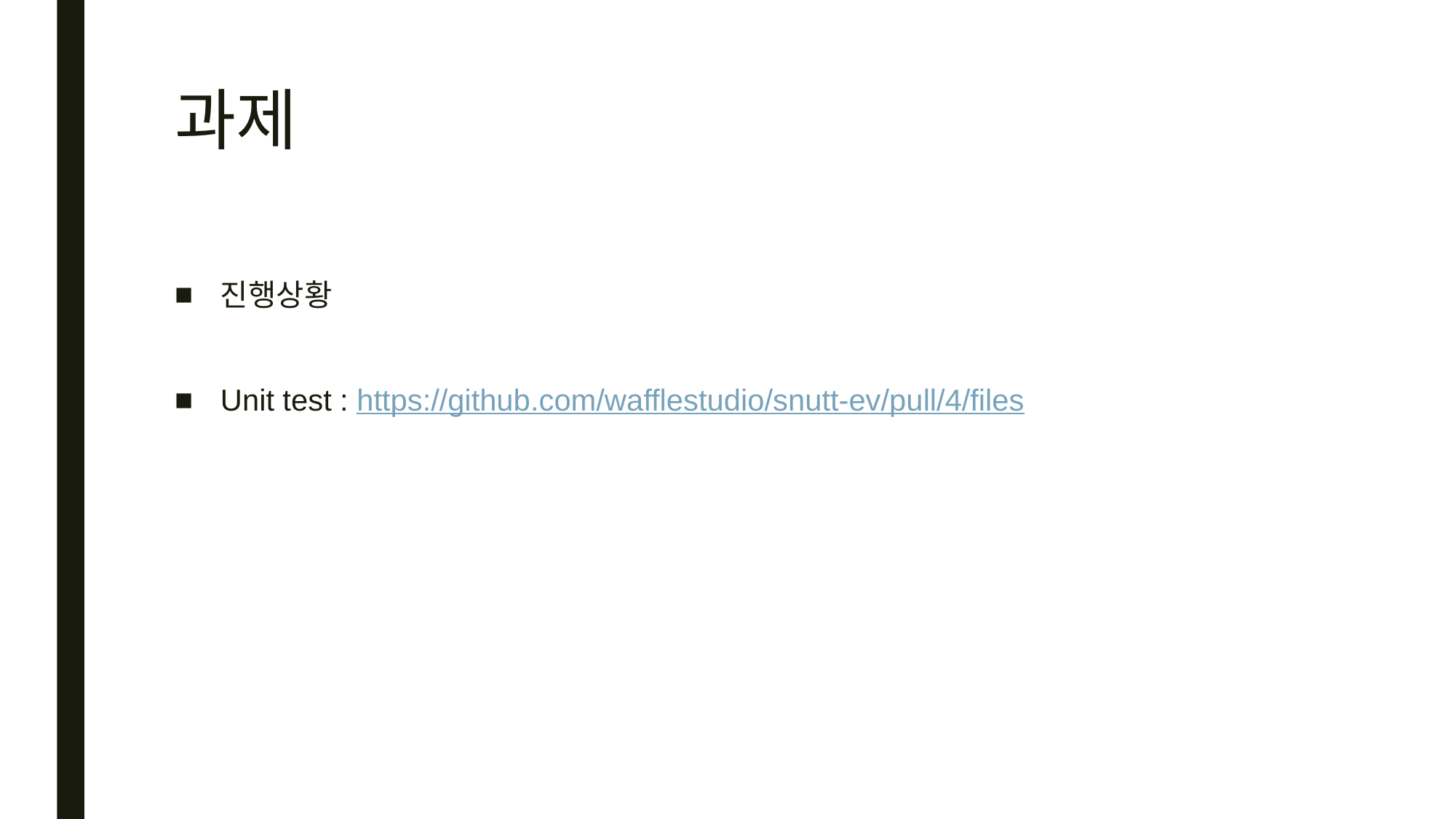

# 과제
진행상황

Unit test : https://github.com/wafflestudio/snutt-ev/pull/4/files